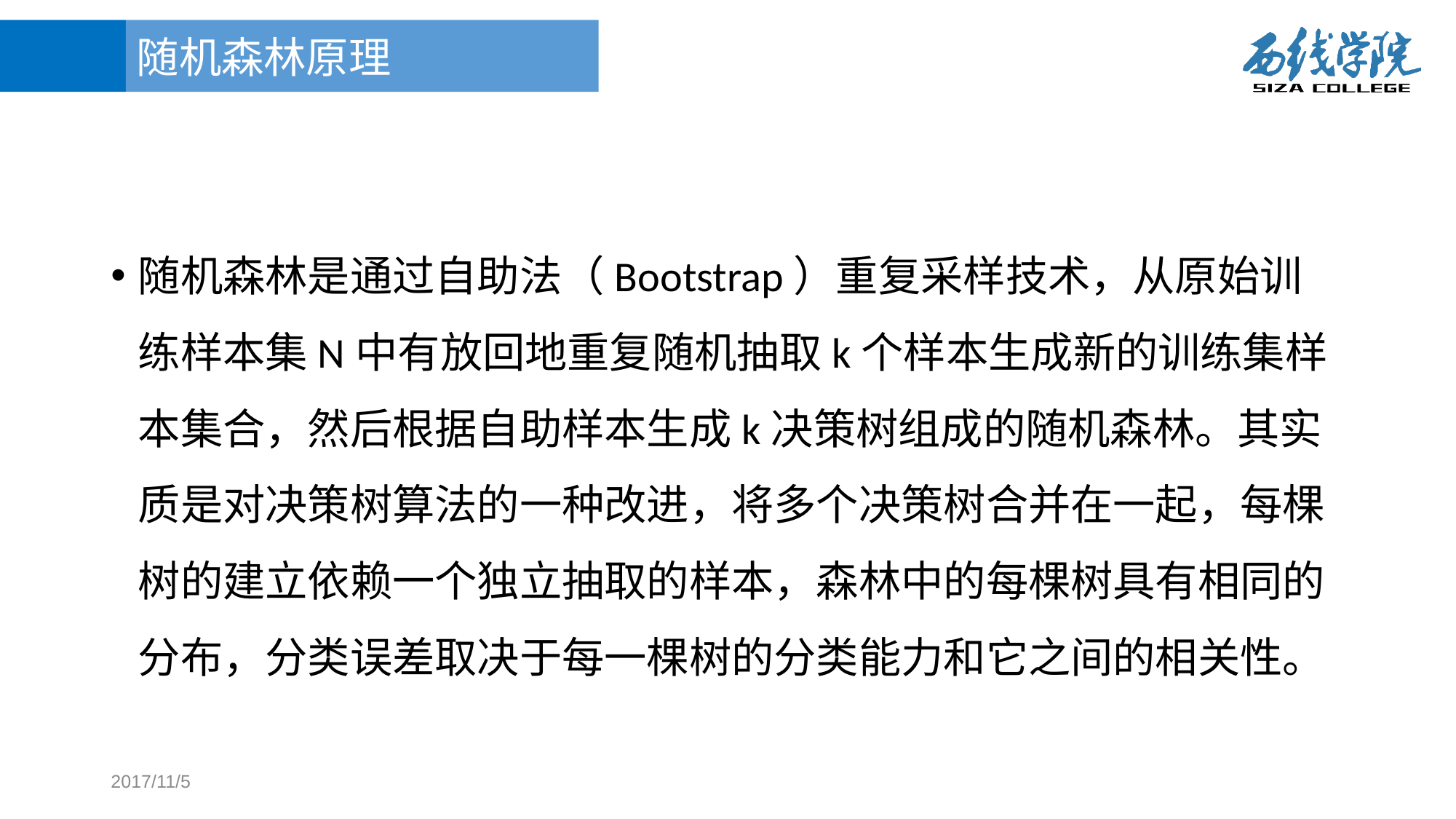

# 随机森林原理
随机森林是通过自助法（Bootstrap）重复采样技术，从原始训练样本集N中有放回地重复随机抽取k个样本生成新的训练集样本集合，然后根据自助样本生成k决策树组成的随机森林。其实质是对决策树算法的一种改进，将多个决策树合并在一起，每棵树的建立依赖一个独立抽取的样本，森林中的每棵树具有相同的分布，分类误差取决于每一棵树的分类能力和它之间的相关性。
2017/11/5